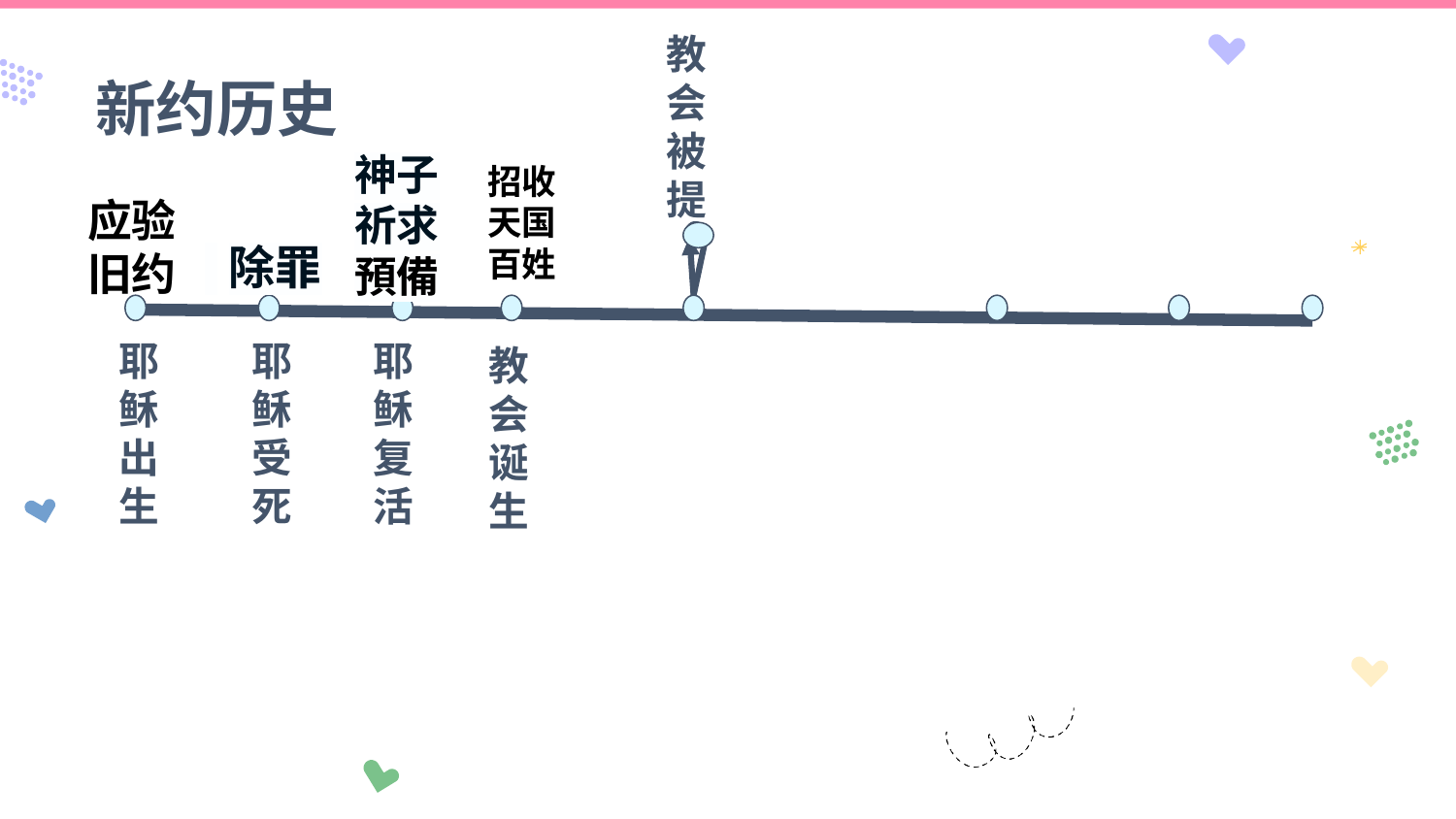

教会被提
# 新约历史
神子
祈求
預備

招收
天国
百姓
应验
旧约

 除罪

耶稣出生
耶稣受死
耶稣复活

教会诞生